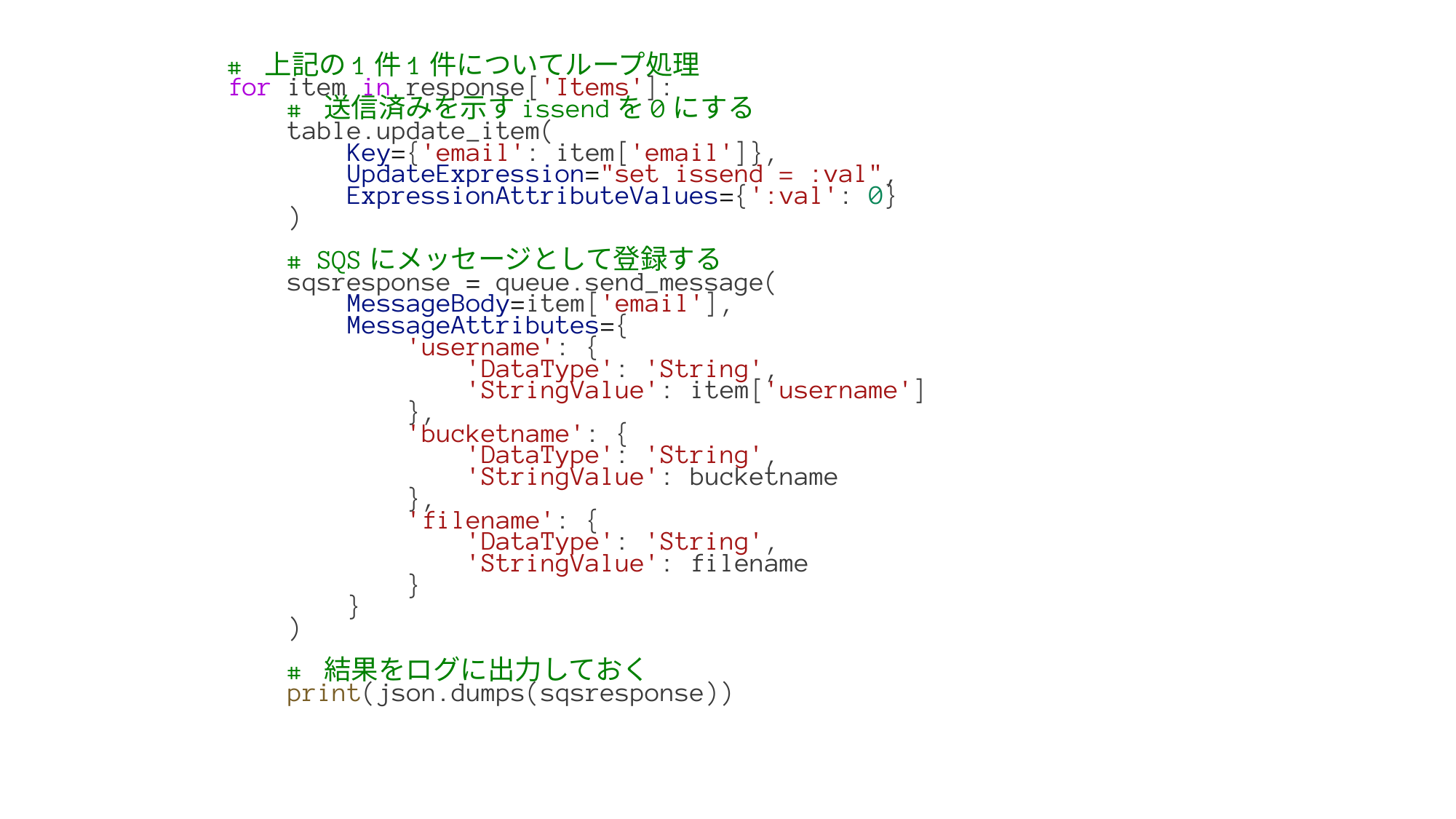

# 上記の1件1件についてループ処理
        for item in response['Items']:
            # 送信済みを示すissendを0にする
            table.update_item(
                Key={'email': item['email']},
                UpdateExpression="set issend = :val",
                ExpressionAttributeValues={':val': 0}
            )
            # SQSにメッセージとして登録する
            sqsresponse = queue.send_message(
                MessageBody=item['email'],
                MessageAttributes={
                    'username': {
                        'DataType': 'String',
                        'StringValue': item['username']
                    },
                    'bucketname': {
                        'DataType': 'String',
                        'StringValue': bucketname
                    },
                    'filename': {
                        'DataType': 'String',
                        'StringValue': filename
                    }
                }
            )
            # 結果をログに出力しておく
            print(json.dumps(sqsresponse))